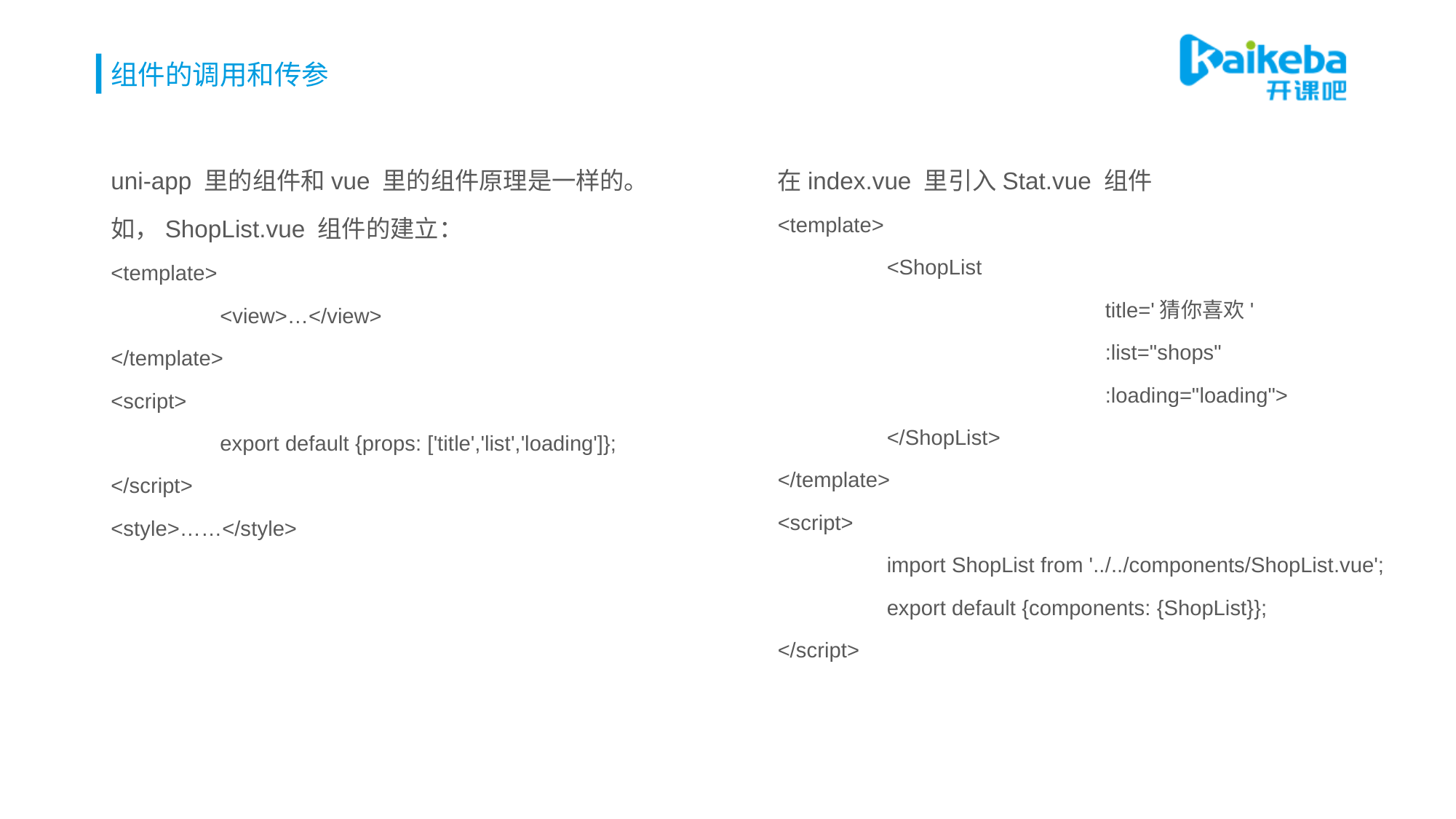

# 组件的调用和传参
uni-app 里的组件和vue 里的组件原理是一样的。
如，ShopList.vue 组件的建立：
<template>
	<view>…</view>
</template>
<script>
	export default {props: ['title','list','loading']};
</script>
<style>……</style>

在index.vue 里引入Stat.vue 组件
<template>
	<ShopList
			title='猜你喜欢'
			:list="shops"
			:loading="loading">
	</ShopList>
</template>
<script>
	import ShopList from '../../components/ShopList.vue';
	export default {components: {ShopList}};
</script>